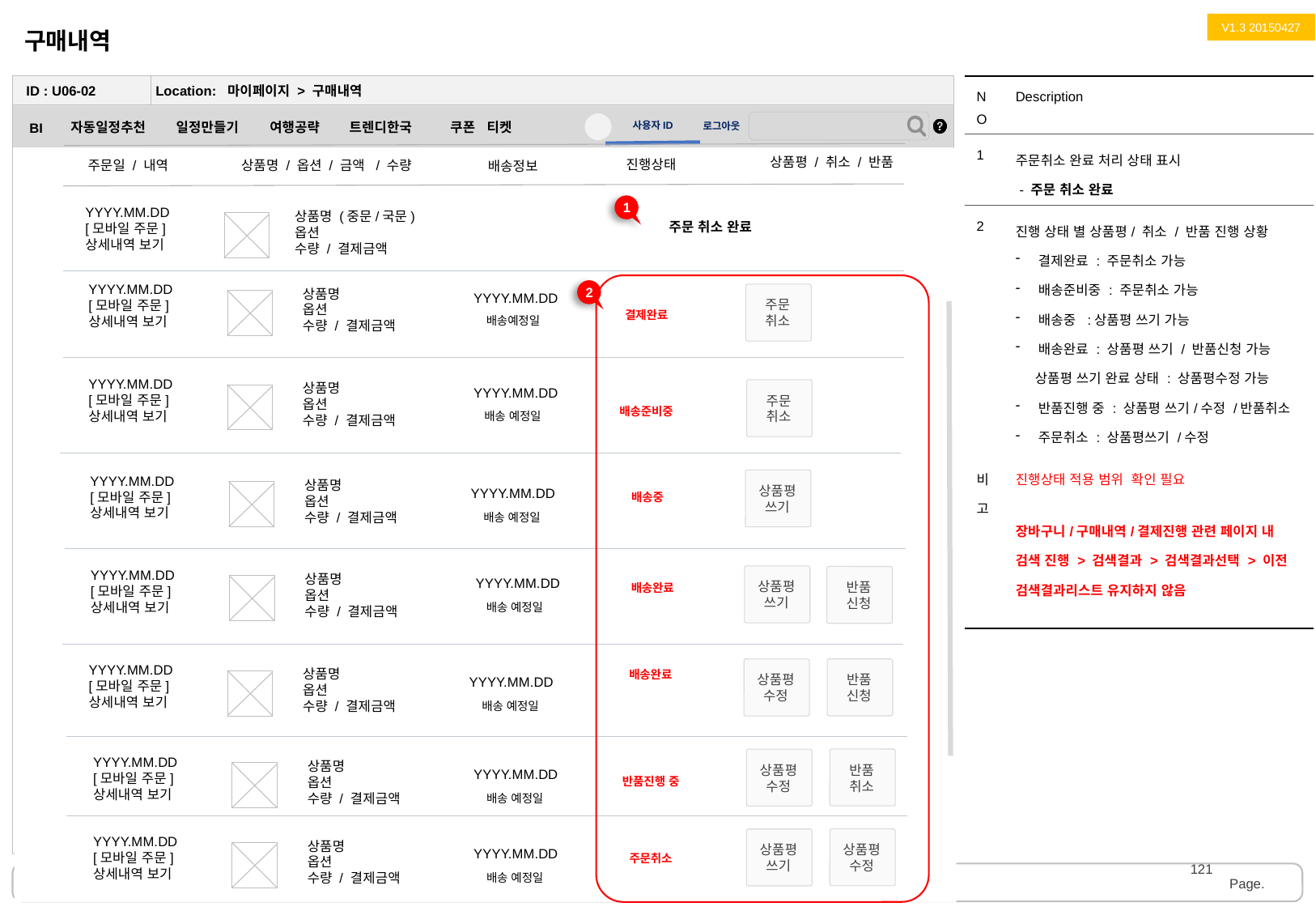

구매내역
V1.3 20150427
| NO | Description |
| --- | --- |
| 1 | 주문취소 완료 처리 상태 표시 - 주문 취소 완료 |
| 2 | 진행 상태 별 상품평/ 취소 / 반품 진행 상황 결제완료 : 주문취소 가능 배송준비중 : 주문취소 가능 배송중 :상품평 쓰기 가능 배송완료 : 상품평 쓰기 / 반품신청 가능 상품평 쓰기 완료 상태 : 상품평수정 가능 반품진행 중 : 상품평 쓰기/수정 /반품취소 주문취소 : 상품평쓰기 /수정 |
| 비고 | 진행상태 적용 범위 확인 필요 장바구니/구매내역/결제진행 관련 페이지 내 검색 진행 > 검색결과 > 검색결과선택 > 이전 검색결과리스트 유지하지 않음 |
ID : U06-02
Location:  마이페이지 > 구매내역

상품평 / 취소 / 반품
진행상태
주문일 / 내역
상품명 / 옵션 / 금액  / 수량
배송정보
1
YYYY.MM.DD
[모바일 주문]
상세내역 보기
상품명 (중문/국문)
옵션
수량 / 결제금액
주문 취소 완료

YYYY.MM.DD
[모바일 주문]
상세내역 보기

상품명
옵션
수량 / 결제금액
2
YYYY.MM.DD

주문
취소

결제완료
배송예정일
YYYY.MM.DD
[모바일 주문]
상세내역 보기
상품명
옵션
수량 / 결제금액
YYYY.MM.DD

주문
취소

배송준비중
배송 예정일
YYYY.MM.DD
[모바일 주문]
상세내역 보기

상품평
쓰기
상품명
옵션
수량 / 결제금액
YYYY.MM.DD

배송중
배송 예정일
YYYY.MM.DD
[모바일 주문]
상세내역 보기
상품명
옵션
수량 / 결제금액

상품평
쓰기

반품
신청
YYYY.MM.DD
배송완료

배송 예정일
YYYY.MM.DD
[모바일 주문]
상세내역 보기

반품
신청

상품평
수정
상품명
옵션
수량 / 결제금액
배송완료
YYYY.MM.DD

배송 예정일
YYYY.MM.DD
[모바일 주문]
상세내역 보기

반품
취소

상품평
수정
상품명
옵션
수량 / 결제금액
YYYY.MM.DD

반품진행 중
배송 예정일
YYYY.MM.DD
[모바일 주문]
상세내역 보기

상품평
수정

상품평
쓰기
상품명
옵션
수량 / 결제금액
YYYY.MM.DD

121
주문취소
배송 예정일